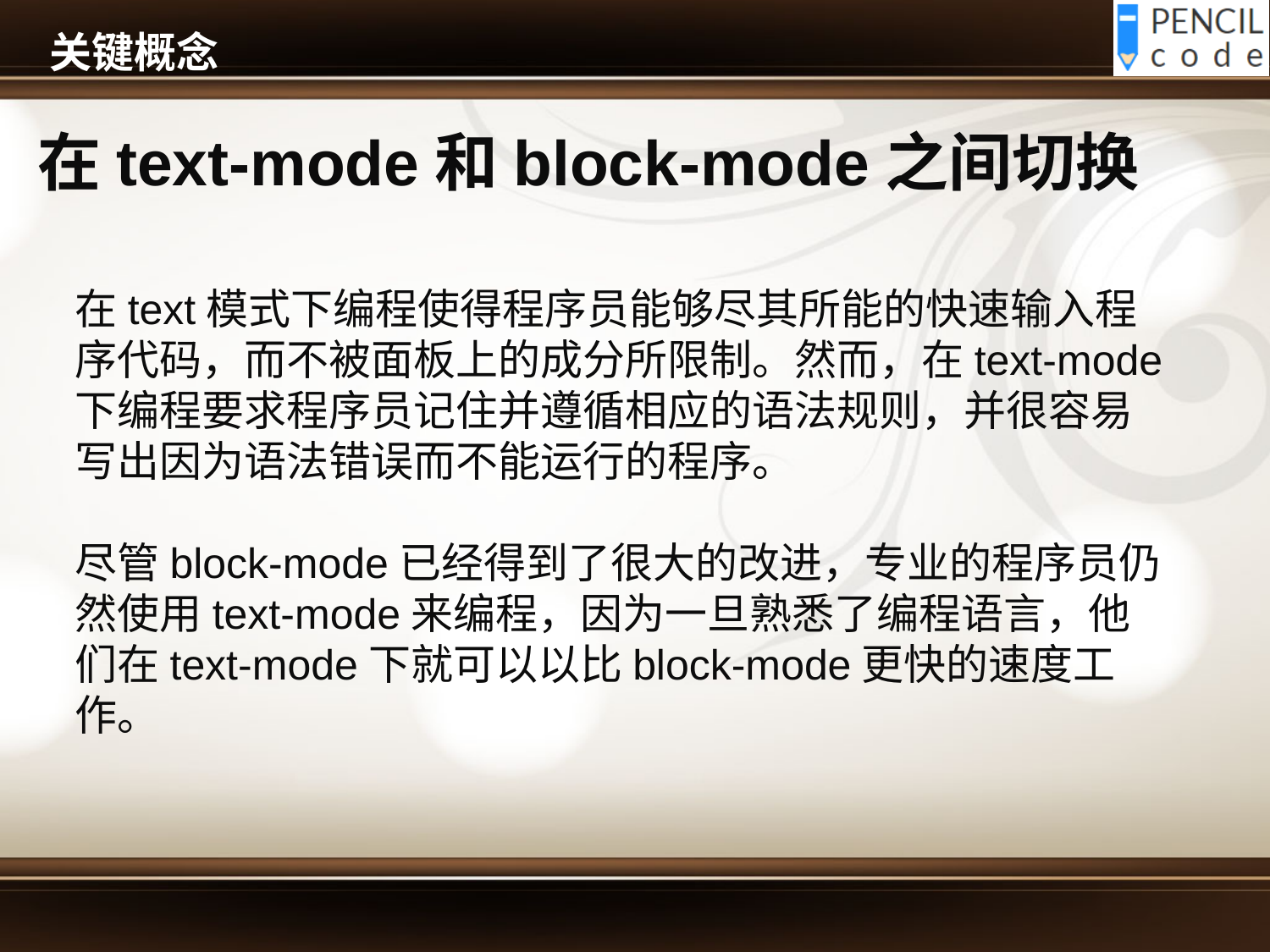

# 关键概念
在text-mode和block-mode之间切换
在text模式下编程使得程序员能够尽其所能的快速输入程序代码，而不被面板上的成分所限制。然而，在text-mode下编程要求程序员记住并遵循相应的语法规则，并很容易写出因为语法错误而不能运行的程序。

尽管block-mode已经得到了很大的改进，专业的程序员仍然使用text-mode来编程，因为一旦熟悉了编程语言，他们在text-mode下就可以以比block-mode更快的速度工作。